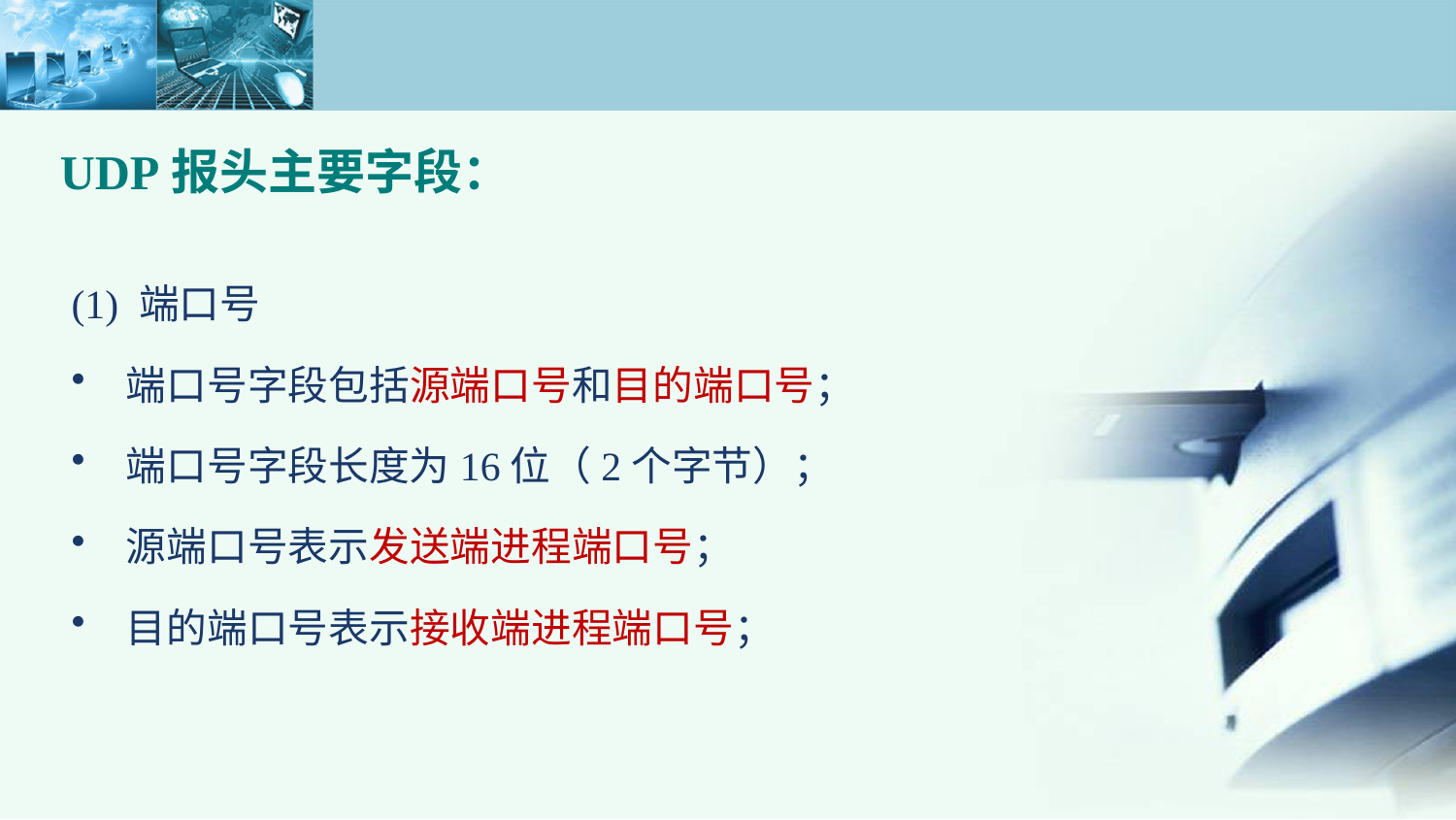

UDP报头主要字段：
(1) 端口号
端口号字段包括源端口号和目的端口号；
端口号字段长度为16位（2个字节）；
源端口号表示发送端进程端口号；
目的端口号表示接收端进程端口号；